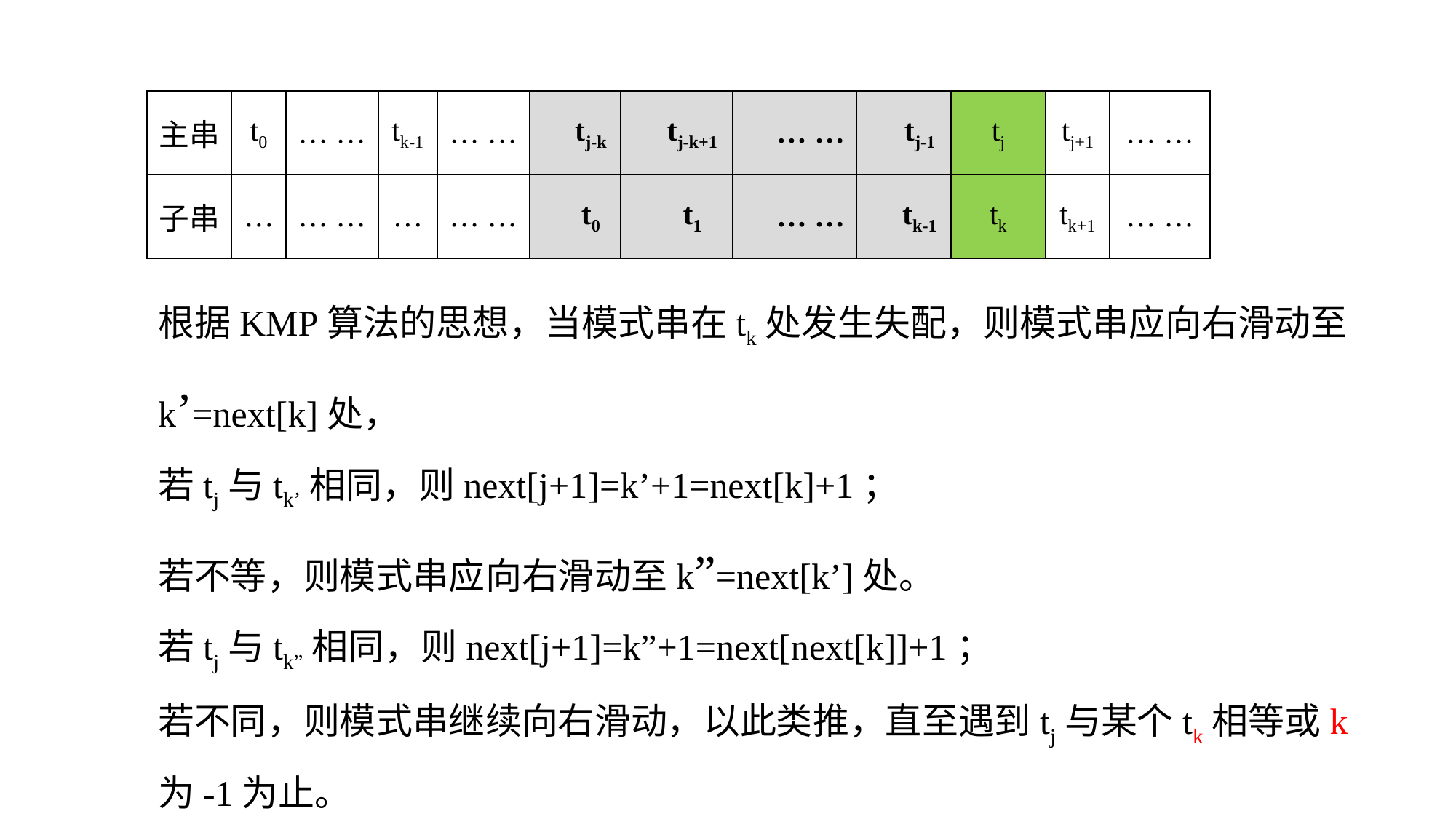

| 主串 | t0 | … … | tk-1 | … … | tj-k | tj-k+1 | … … | tj-1 | tj | tj+1 | … … |
| --- | --- | --- | --- | --- | --- | --- | --- | --- | --- | --- | --- |
| 子串 | … | … … | … | … … | t0 | t1 | … … | tk-1 | tk | tk+1 | … … |
根据KMP算法的思想，当模式串在tk处发生失配，则模式串应向右滑动至k’=next[k]处，
若tj与tk’相同，则next[j+1]=k’+1=next[k]+1；
若不等，则模式串应向右滑动至k”=next[k’]处。
若tj与tk”相同，则next[j+1]=k”+1=next[next[k]]+1；
若不同，则模式串继续向右滑动，以此类推，直至遇到tj与某个tk相等或k为-1为止。